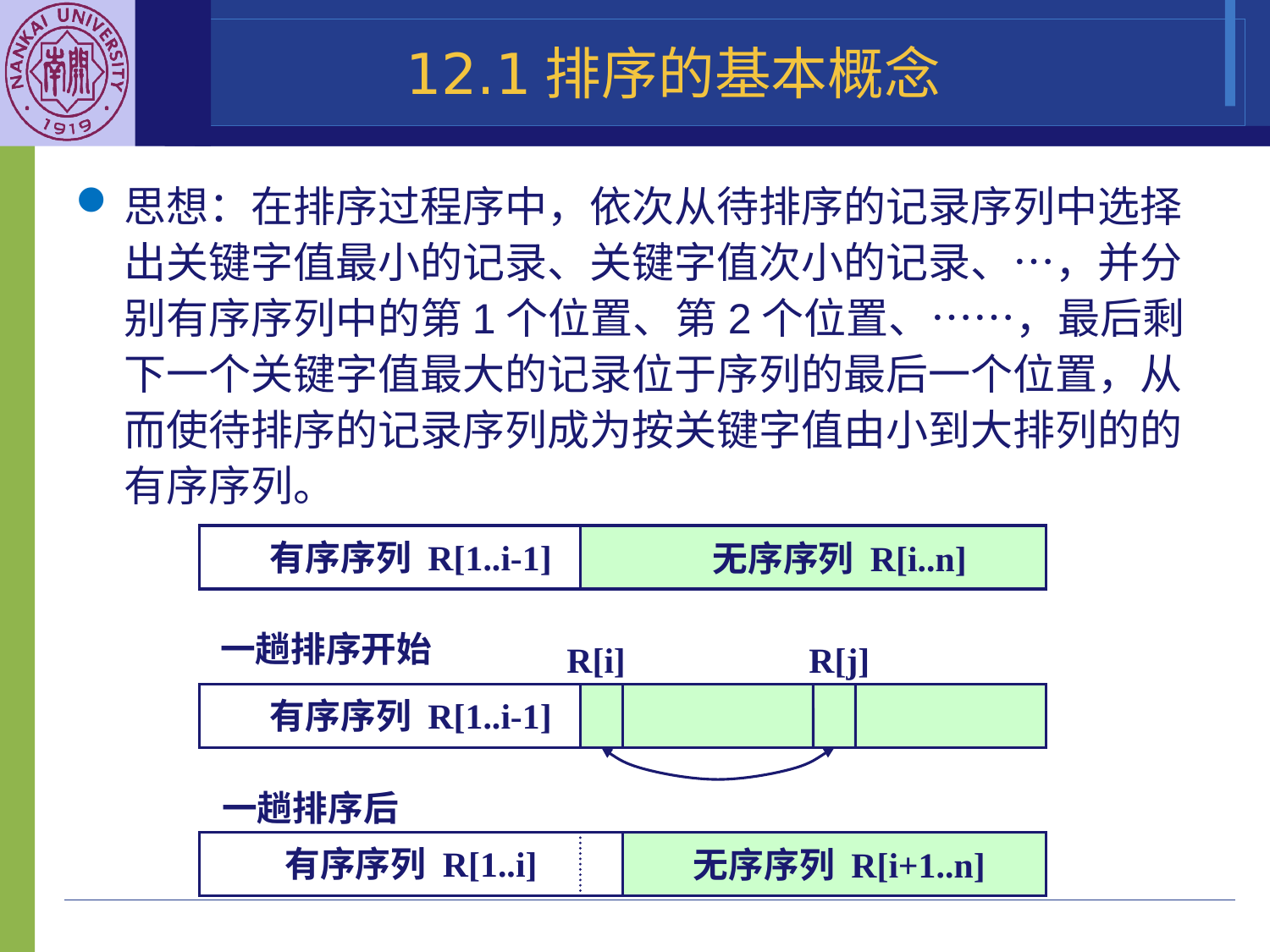

# 12.1排序的基本概念
思想：在排序过程序中，依次从待排序的记录序列中选择出关键字值最小的记录、关键字值次小的记录、…，并分别有序序列中的第1个位置、第2个位置、……，最后剩下一个关键字值最大的记录位于序列的最后一个位置，从而使待排序的记录序列成为按关键字值由小到大排列的的有序序列。

有序序列 R[1..i-1]
无序序列 R[i..n]
一趟排序开始
R[i]
R[j]

有序序列 R[1..i-1]

一趟排序后

有序序列 R[1..i]
无序序列 R[i+1..n]
8